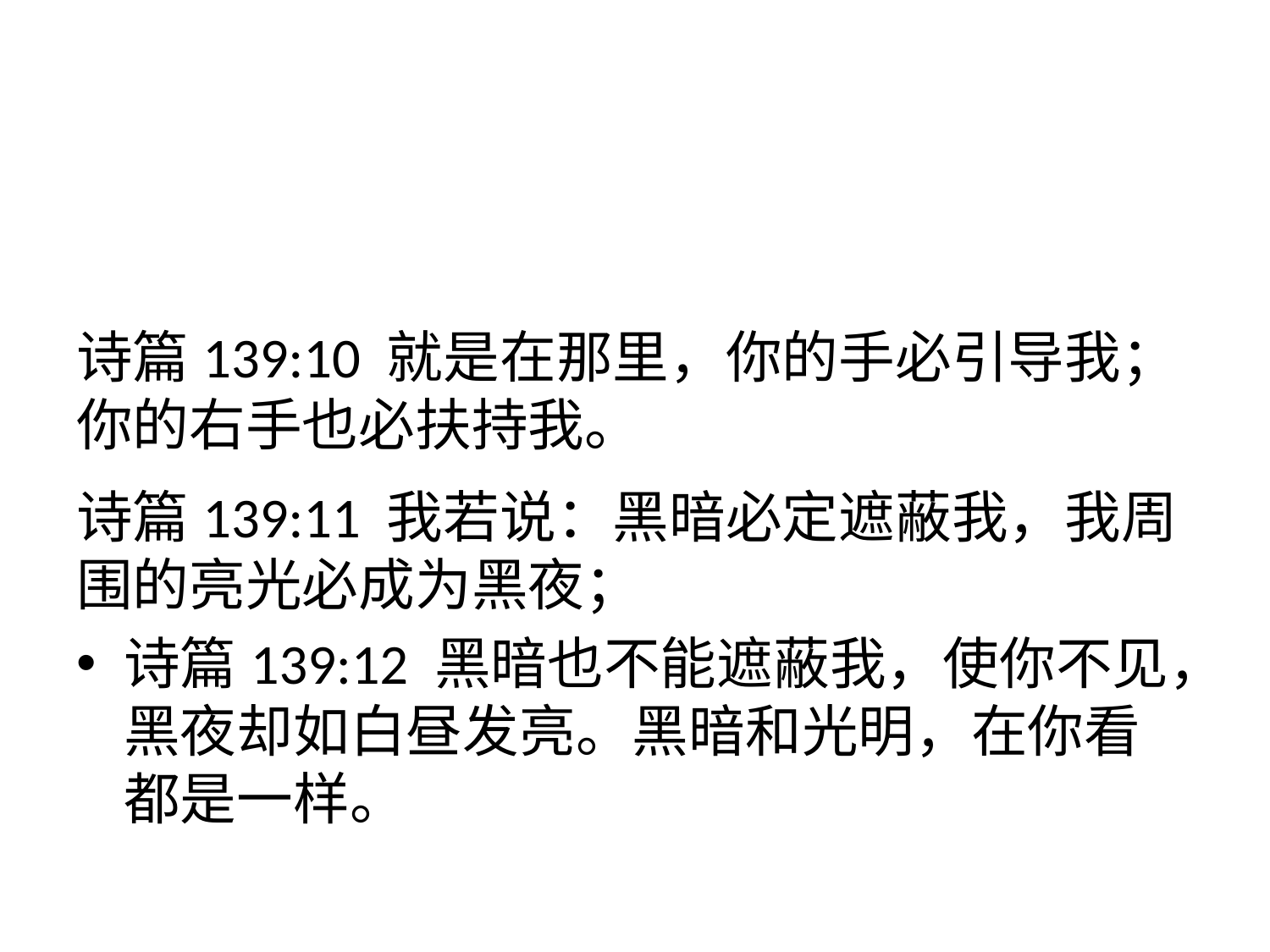

#

诗篇139:10 就是在那里，你的手必引导我；你的右手也必扶持我。
诗篇139:11 我若说：黑暗必定遮蔽我，我周围的亮光必成为黑夜；
诗篇139:12 黑暗也不能遮蔽我，使你不见，黑夜却如白昼发亮。黑暗和光明，在你看都是一样。